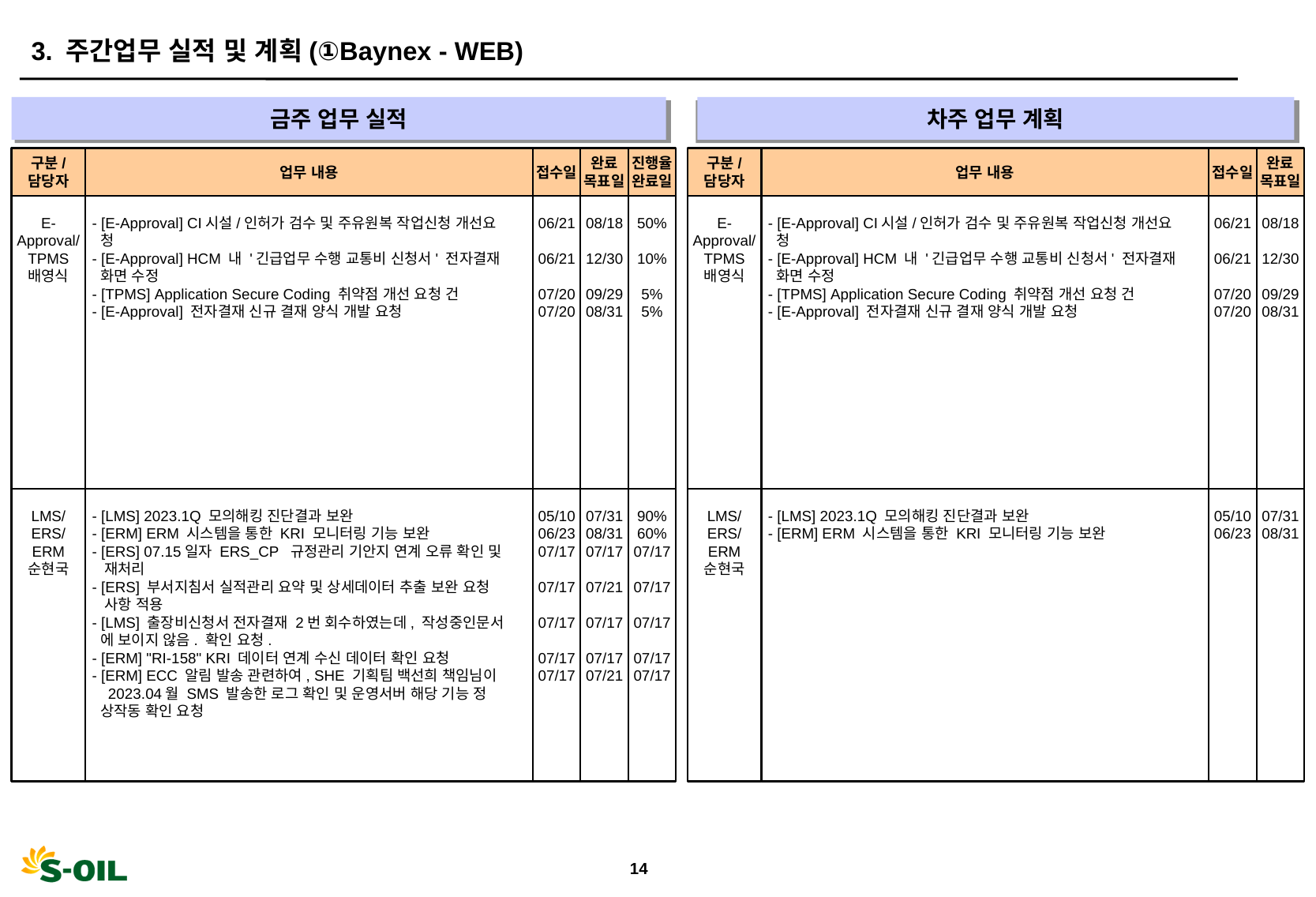

3. 주간업무 실적 및 계획(①Baynex - WEB)
금주 업무 실적
차주 업무 계획
" "
" "
구분/
담당자
업무 내용
접수일
완료
목표일
진행율
완료일
구분/
담당자
업무 내용
접수일
완료
목표일
E-Approval/
TPMS
배영식

- [E-Approval] CI시설/인허가 검수 및 주유원복 작업신청 개선요
  청
- [E-Approval] HCM 내 '긴급업무 수행 교통비 신청서' 전자결재
  화면 수정
- [TPMS] Application Secure Coding 취약점 개선 요청 건
- [E-Approval] 전자결재 신규 결재 양식 개발 요청
06/21
06/21
07/20
07/20
08/18
12/30
09/29
08/31
50%
10%
5%
5%
E-Approval/
TPMS
배영식

- [E-Approval] CI시설/인허가 검수 및 주유원복 작업신청 개선요
  청
- [E-Approval] HCM 내 '긴급업무 수행 교통비 신청서' 전자결재
  화면 수정
- [TPMS] Application Secure Coding 취약점 개선 요청 건
- [E-Approval] 전자결재 신규 결재 양식 개발 요청
06/21
06/21
07/20
07/20
08/18
12/30
09/29
08/31
LMS/
ERS/
ERM
순현국

- [LMS] 2023.1Q 모의해킹 진단결과 보완
- [ERM] ERM 시스템을 통한 KRI 모니터링 기능 보완
- [ERS] 07.15일자 ERS_CP  규정관리 기안지 연계 오류 확인 및
   재처리
- [ERS] 부서지침서 실적관리 요약 및 상세데이터 추출 보완 요청
   사항 적용
- [LMS] 출장비신청서 전자결재 2번 회수하였는데, 작성중인문서
  에 보이지 않음. 확인 요청.
- [ERM] "RI-158" KRI 데이터 연계 수신 데이터 확인 요청
- [ERM] ECC 알림 발송 관련하여, SHE 기획팀 백선희 책임님이
   2023.04월 SMS 발송한 로그 확인 및 운영서버 해당 기능 정
  상작동 확인 요청
05/10
06/23
07/17
07/17
07/17
07/17
07/17
07/31
08/31
07/17
07/21
07/17
07/17
07/21
90%
60%
07/17
07/17
07/17
07/17
07/17
LMS/
ERS/
ERM
순현국

- [LMS] 2023.1Q 모의해킹 진단결과 보완
- [ERM] ERM 시스템을 통한 KRI 모니터링 기능 보완
05/10
06/23
07/31
08/31